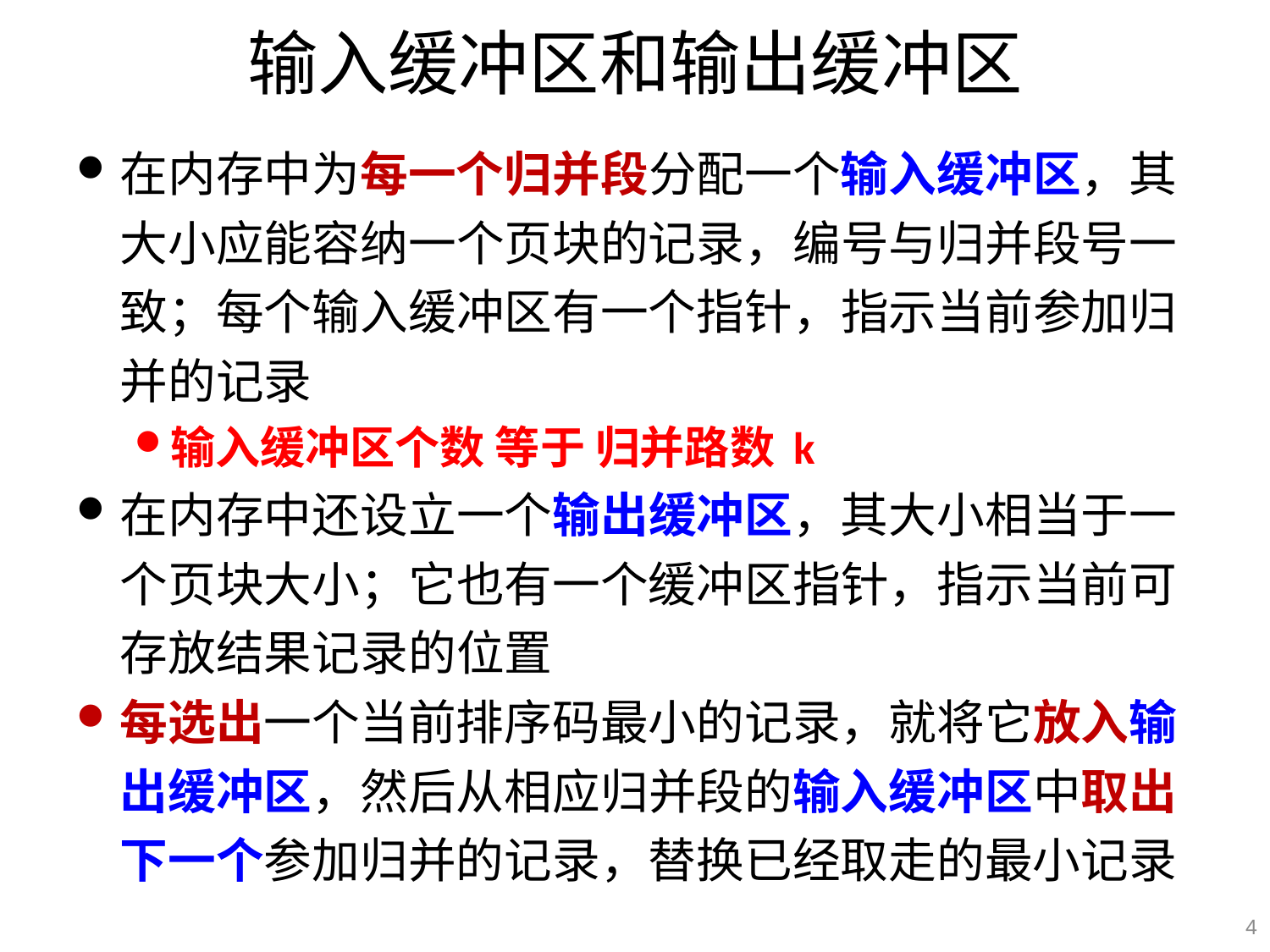

# 输入缓冲区和输出缓冲区
在内存中为每一个归并段分配一个输入缓冲区，其大小应能容纳一个页块的记录，编号与归并段号一致；每个输入缓冲区有一个指针，指示当前参加归并的记录
输入缓冲区个数 等于 归并路数 k
在内存中还设立一个输出缓冲区，其大小相当于一个页块大小；它也有一个缓冲区指针，指示当前可存放结果记录的位置
每选出一个当前排序码最小的记录，就将它放入输出缓冲区，然后从相应归并段的输入缓冲区中取出下一个参加归并的记录，替换已经取走的最小记录

4